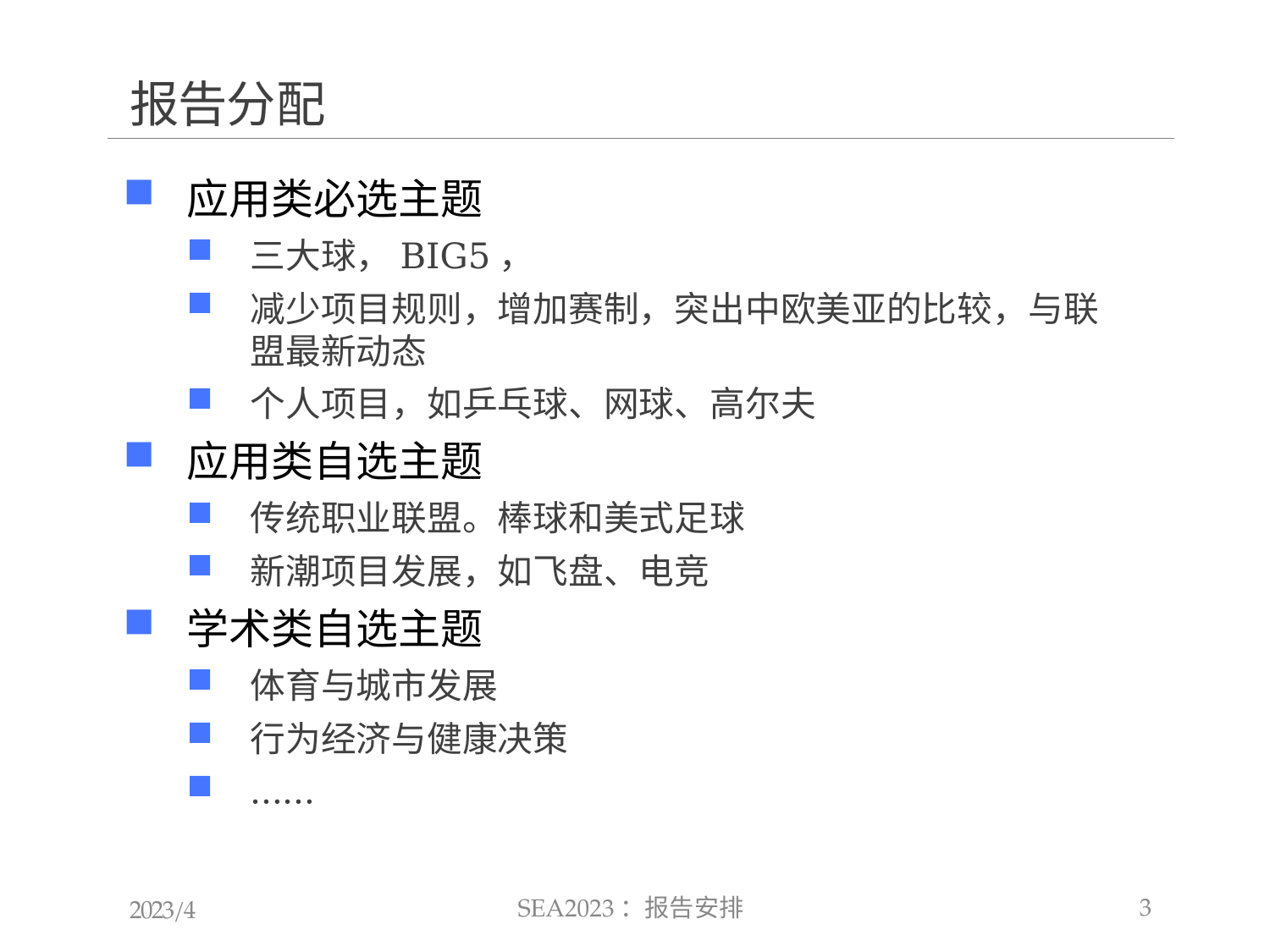

# 报告分配
应用类必选主题
三大球，BIG5，
减少项目规则，增加赛制，突出中欧美亚的比较，与联盟最新动态
个人项目，如乒乓球、网球、高尔夫
应用类自选主题
传统职业联盟。棒球和美式足球
新潮项目发展，如飞盘、电竞
学术类自选主题
体育与城市发展
行为经济与健康决策
……

SEA2023：报告安排
3
2023/4